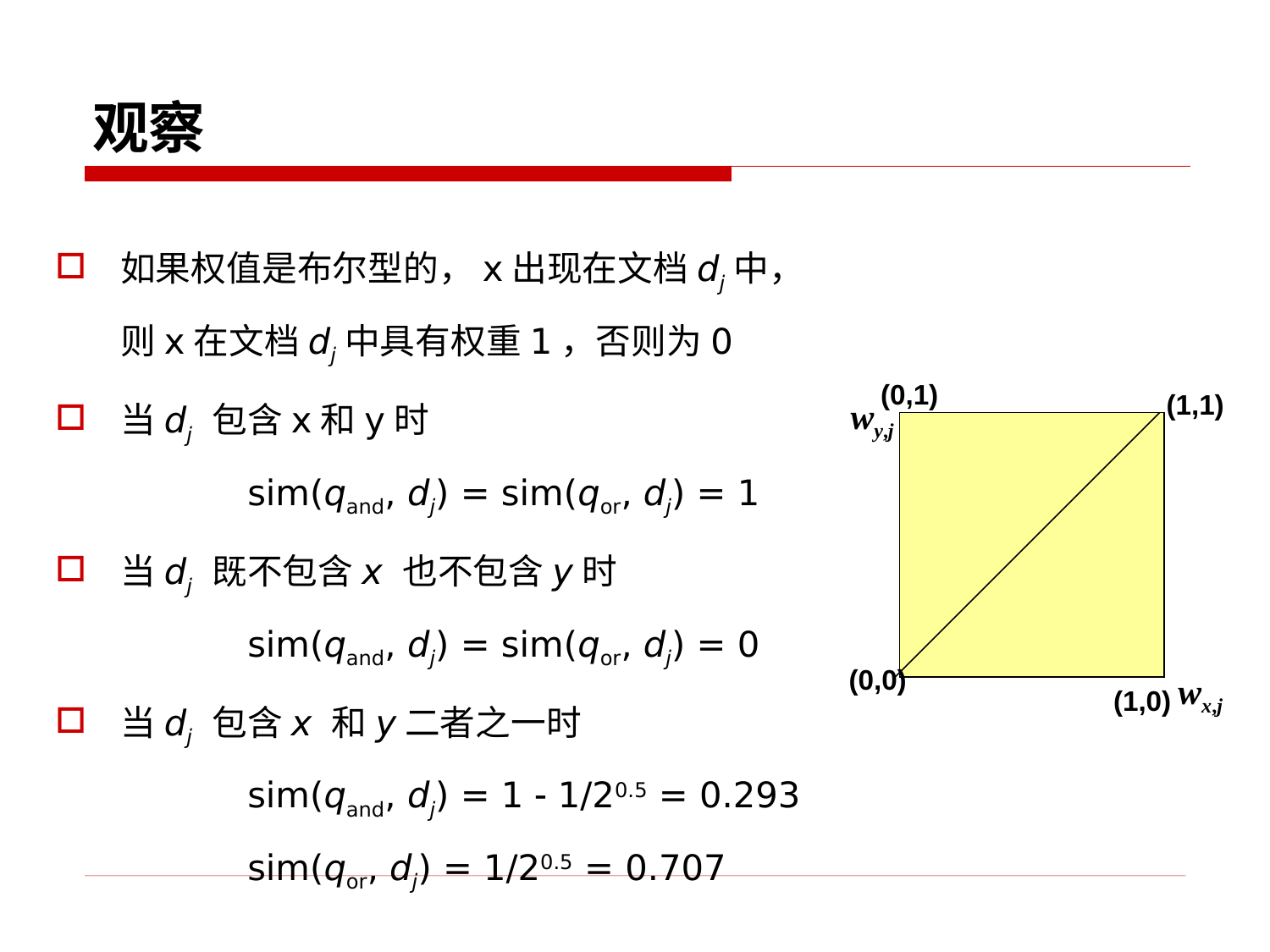

# 观察
如果权值是布尔型的，x出现在文档dj中，则x在文档dj中具有权重1，否则为0
当dj 包含x和y时
	sim(qand, dj) = sim(qor, dj) = 1
当dj 既不包含x 也不包含y时
	sim(qand, dj) = sim(qor, dj) = 0
当dj 包含x 和y二者之一时
	sim(qand, dj) = 1 − 1/20.5 = 0.293
	sim(qor, dj) = 1/20.5 = 0.707
(0,1)
(1,1)
wy,j

(0,0)
wx,j
(1,0)